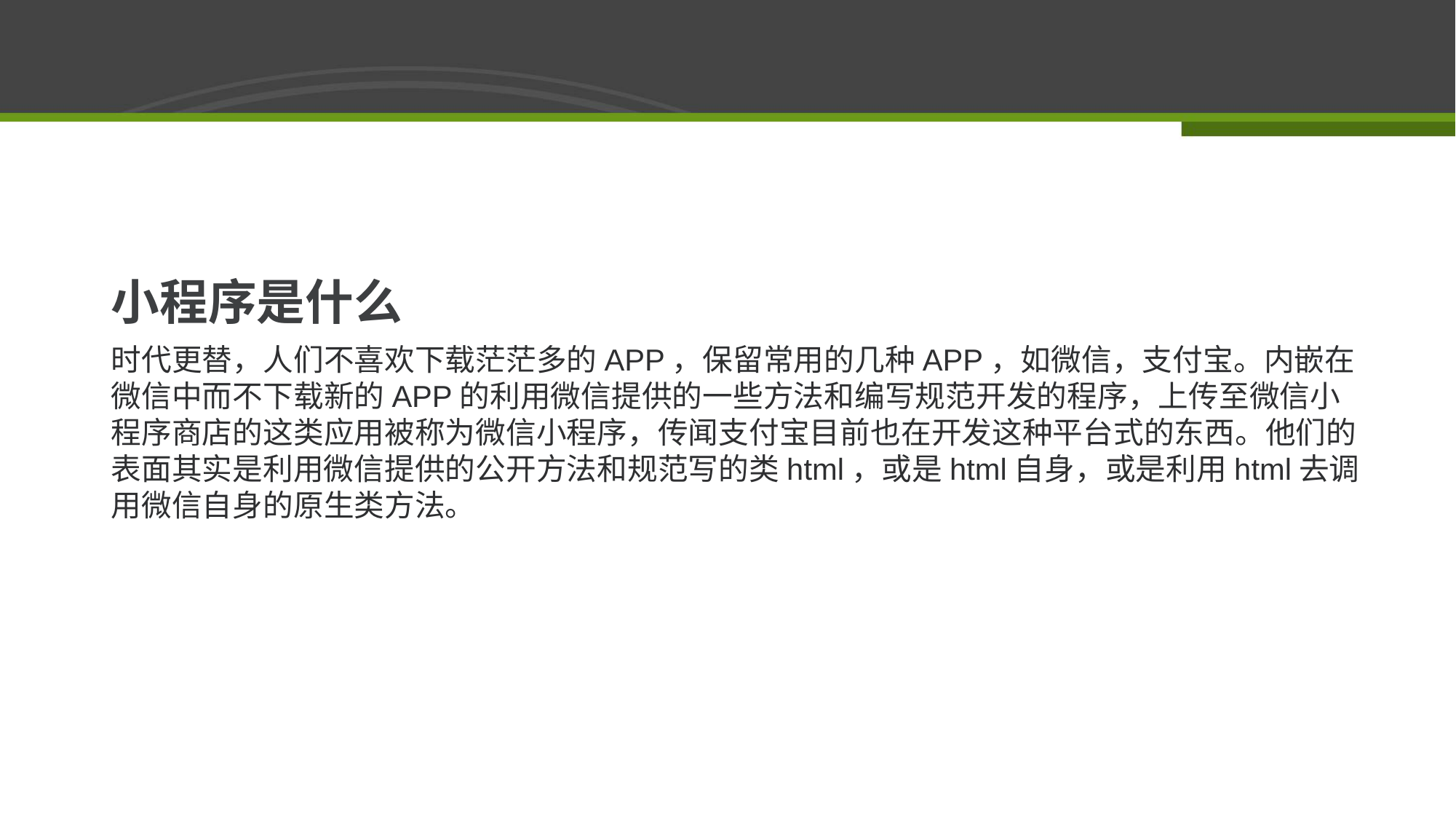

# 小程序是什么
时代更替，人们不喜欢下载茫茫多的APP，保留常用的几种APP，如微信，支付宝。内嵌在微信中而不下载新的APP的利用微信提供的一些方法和编写规范开发的程序，上传至微信小程序商店的这类应用被称为微信小程序，传闻支付宝目前也在开发这种平台式的东西。他们的表面其实是利用微信提供的公开方法和规范写的类html，或是html自身，或是利用html去调用微信自身的原生类方法。